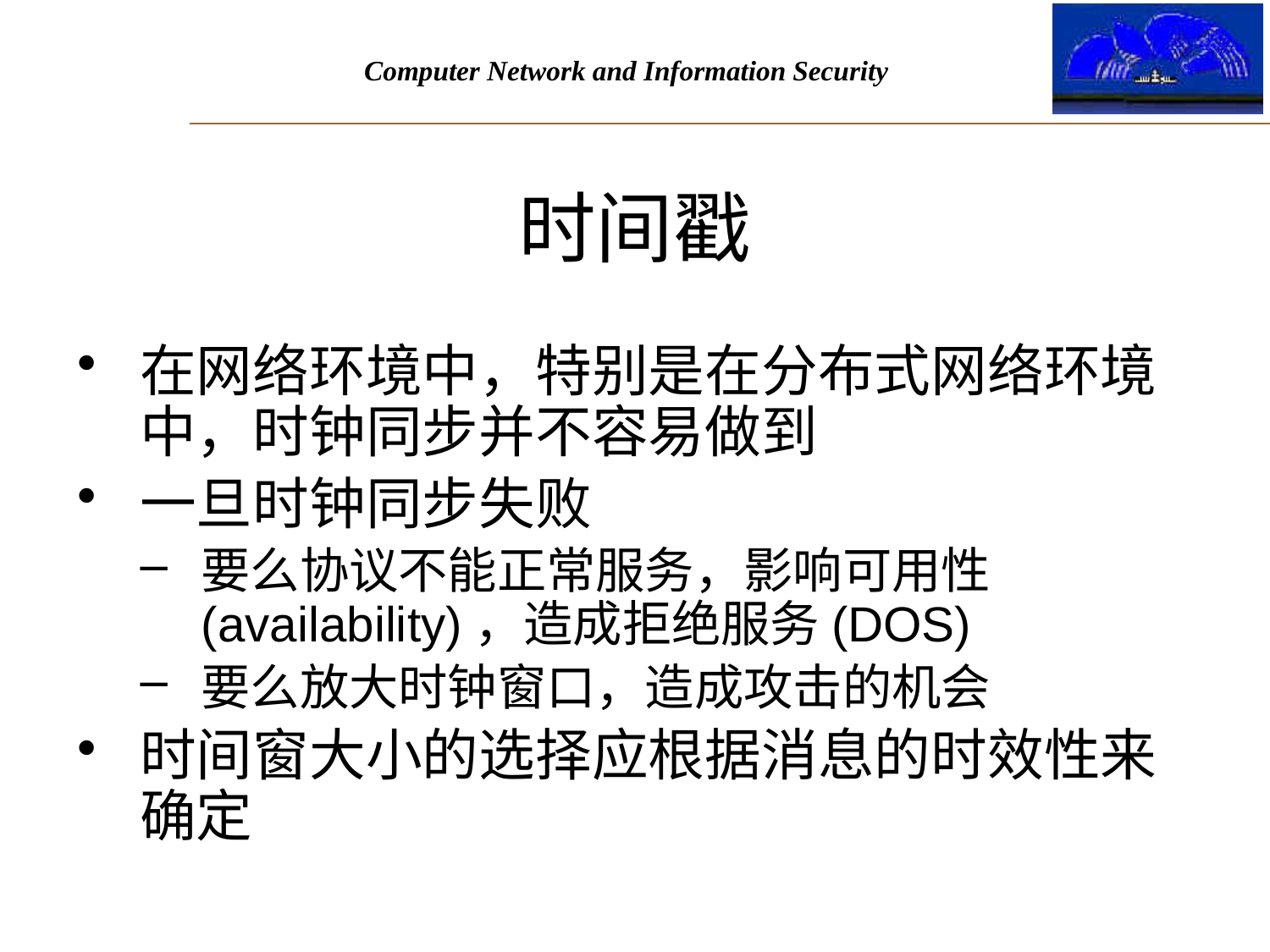

# 时间戳
在网络环境中，特别是在分布式网络环境中，时钟同步并不容易做到
一旦时钟同步失败
要么协议不能正常服务，影响可用性(availability)，造成拒绝服务(DOS)
要么放大时钟窗口，造成攻击的机会
时间窗大小的选择应根据消息的时效性来确定